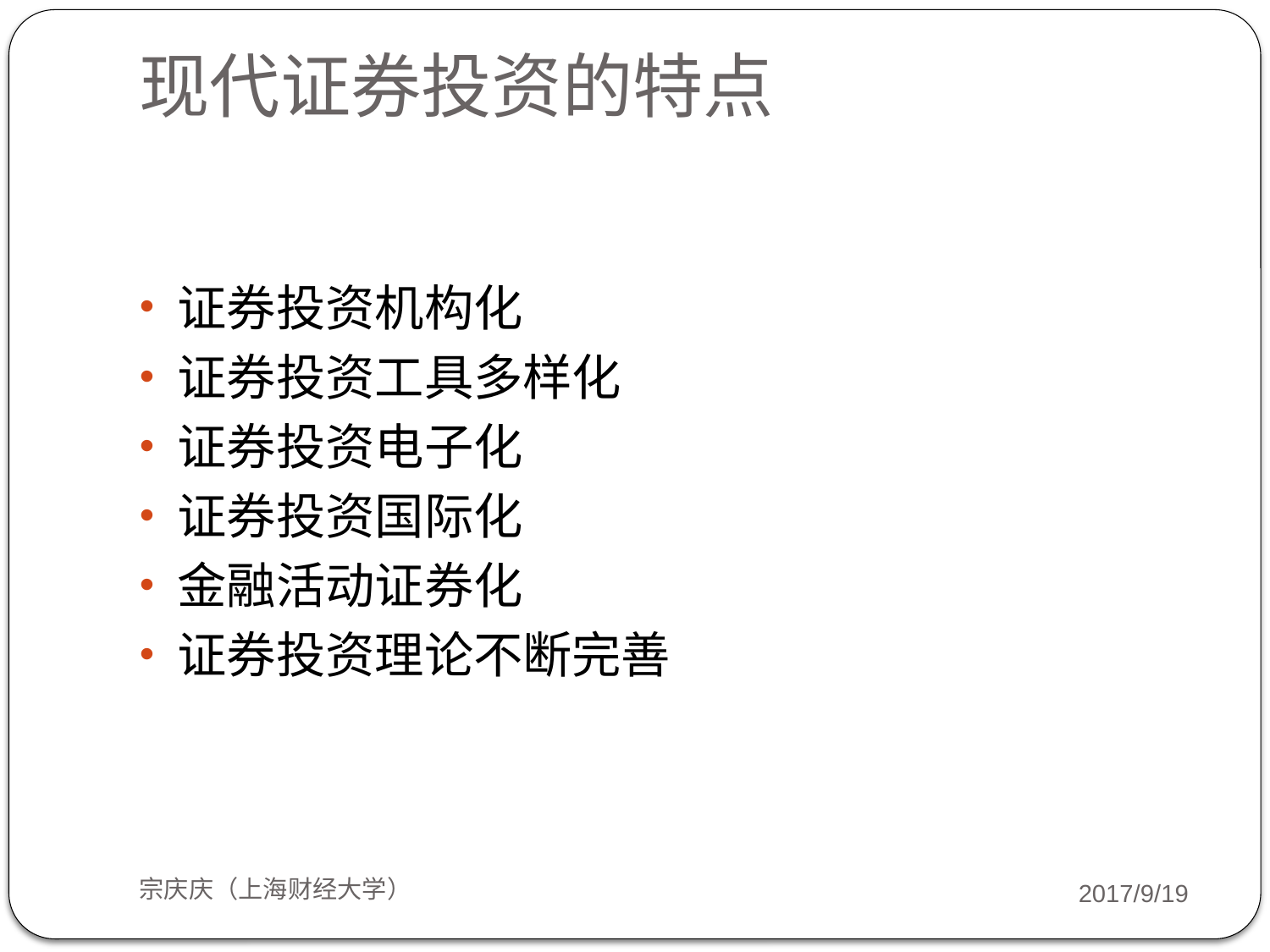

# 现代证券投资的特点

证券投资机构化
证券投资工具多样化
证券投资电子化
证券投资国际化
金融活动证券化
证券投资理论不断完善
宗庆庆（上海财经大学）
2017/9/19